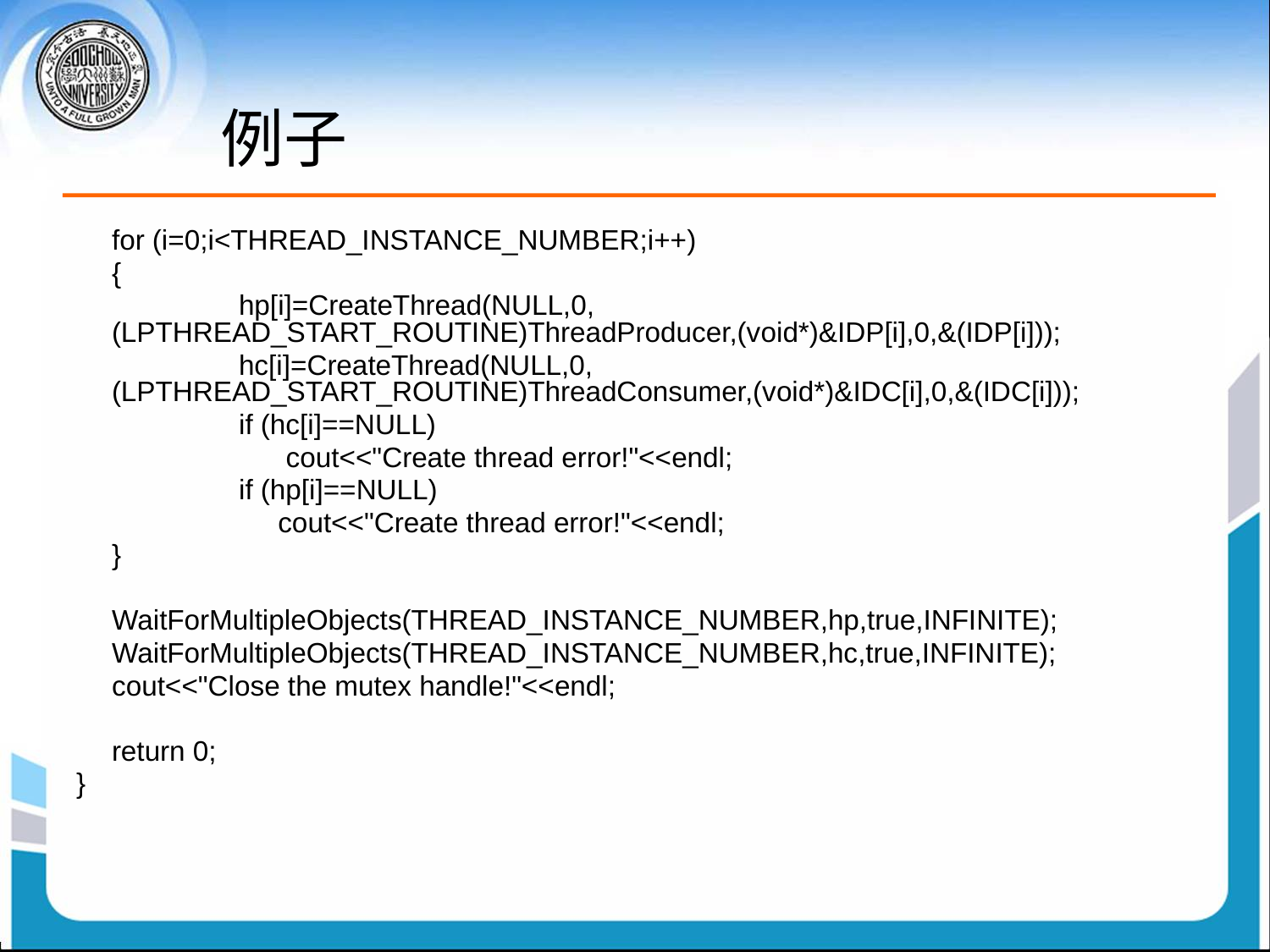

# 例子
	for (i=0;i<THREAD_INSTANCE_NUMBER;i++)
	{
		hp[i]=CreateThread(NULL,0,(LPTHREAD_START_ROUTINE)ThreadProducer,(void*)&IDP[i],0,&(IDP[i]));
		hc[i]=CreateThread(NULL,0,(LPTHREAD_START_ROUTINE)ThreadConsumer,(void*)&IDC[i],0,&(IDC[i]));
		if (hc[i]==NULL)
		      cout<<"Create thread error!"<<endl;
		if (hp[i]==NULL)
		     cout<<"Create thread error!"<<endl;
	}

	WaitForMultipleObjects(THREAD_INSTANCE_NUMBER,hp,true,INFINITE);
	WaitForMultipleObjects(THREAD_INSTANCE_NUMBER,hc,true,INFINITE);
	cout<<"Close the mutex handle!"<<endl;

	return 0;
}